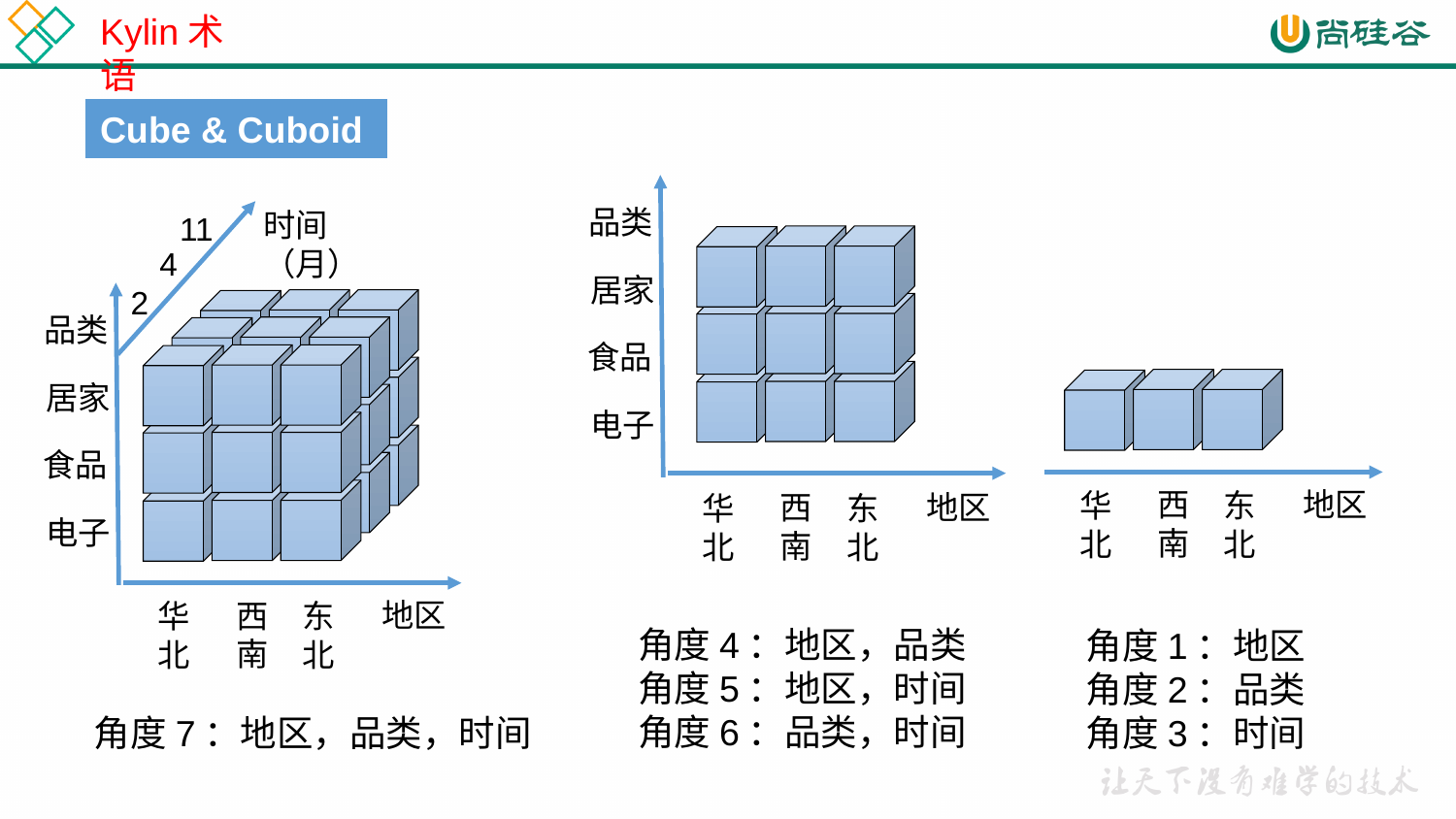

Kylin术语
Cube & Cuboid
品类
时间（月）
11

4
居家
2

品类

食品

居家

电子

食品

地区
西
南
华
北
东
北

地区
西
南

华
北
东
北
电子
地区
西
南
华
北
东
北
角度4：地区，品类
角度5：地区，时间
角度6：品类，时间
角度1：地区
角度2：品类
角度3：时间
角度7：地区，品类，时间